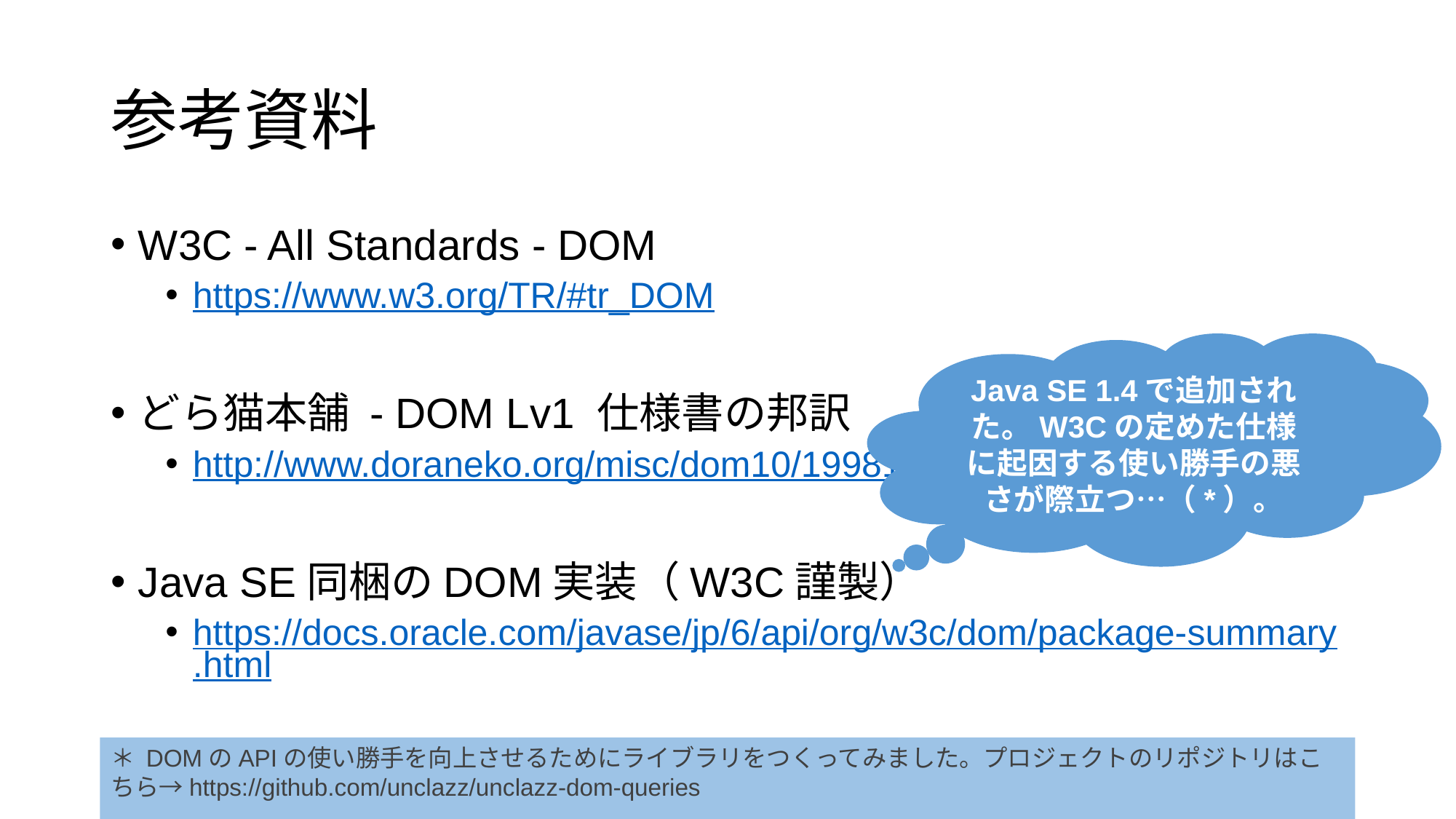

# 参考資料
W3C - All Standards - DOM
https://www.w3.org/TR/#tr_DOM

どら猫本舗 - DOM Lv1 仕様書の邦訳
http://www.doraneko.org/misc/dom10/19981001/cover.html

Java SE同梱のDOM実装（W3C謹製）
https://docs.oracle.com/javase/jp/6/api/org/w3c/dom/package-summary.html

Java SE 1.4で追加された。W3Cの定めた仕様に起因する使い勝手の悪さが際立つ…（*）。
＊ DOMのAPIの使い勝手を向上させるためにライブラリをつくってみました。プロジェクトのリポジトリはこちら→https://github.com/unclazz/unclazz-dom-queries